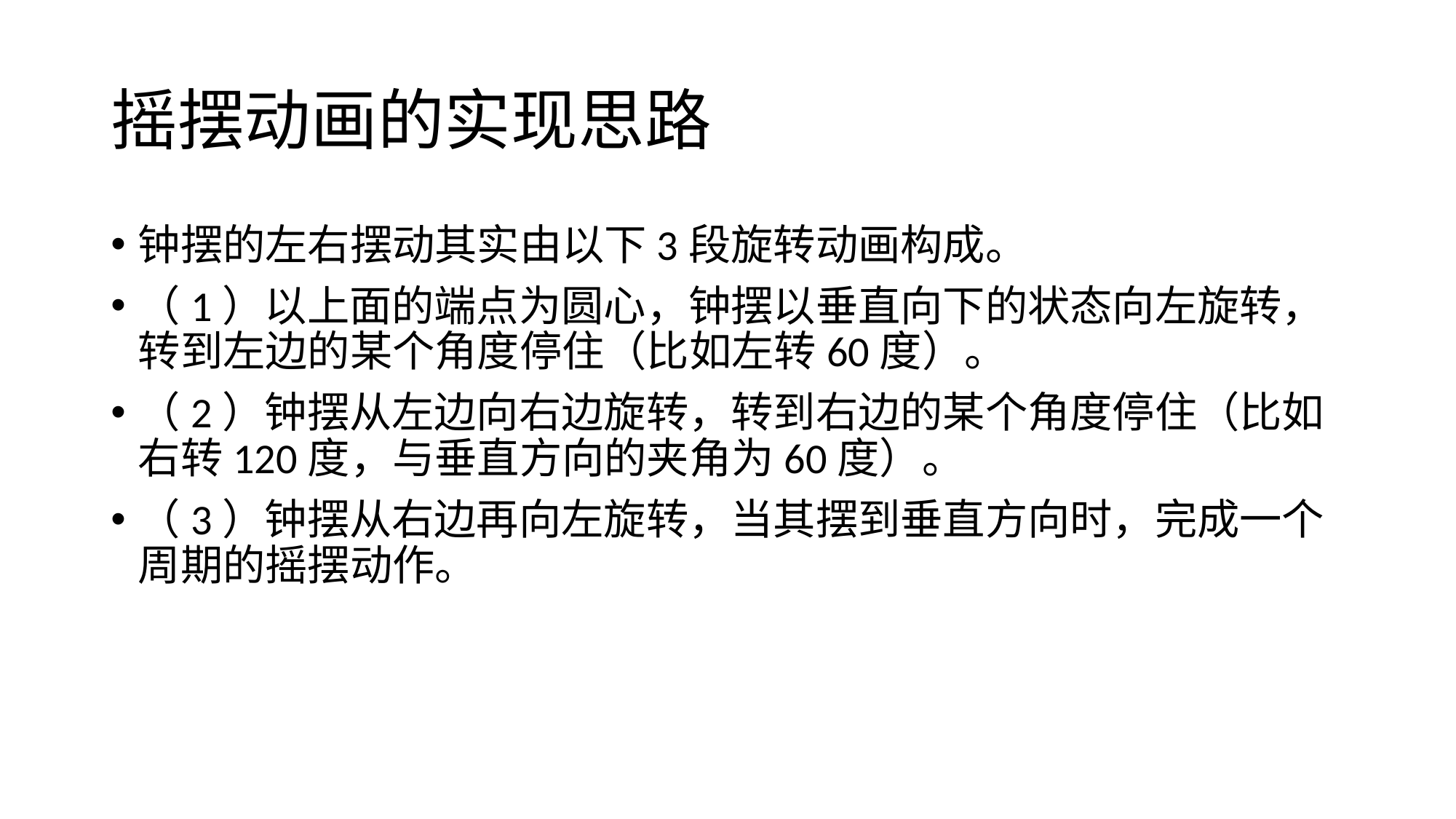

# 摇摆动画的实现思路
钟摆的左右摆动其实由以下3段旋转动画构成。
（1）以上面的端点为圆心，钟摆以垂直向下的状态向左旋转，转到左边的某个角度停住（比如左转60度）。
（2）钟摆从左边向右边旋转，转到右边的某个角度停住（比如右转120度，与垂直方向的夹角为60度）。
（3）钟摆从右边再向左旋转，当其摆到垂直方向时，完成一个周期的摇摆动作。